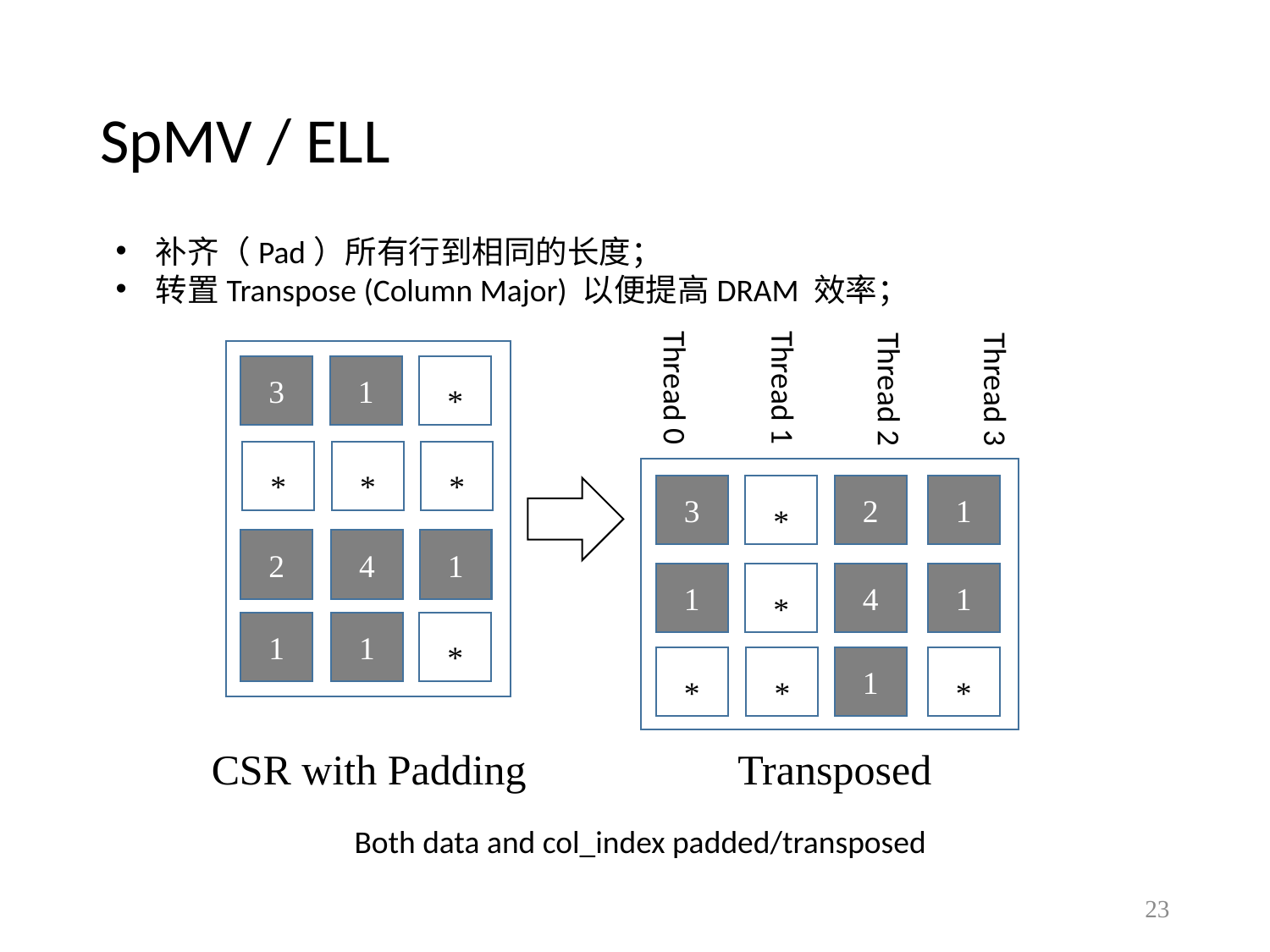

# SpMV / ELL
补齐（Pad）所有行到相同的长度；
转置Transpose (Column Major) 以便提高DRAM 效率；

3
1
*
*
*
*

3
*
2
1

2
4
1
1
*
4
1
1
1
*
*
*
1
*
Transposed
CSR with Padding
Thread 0
Thread 1
Thread 2
Thread 3
Both data and col_index padded/transposed
23